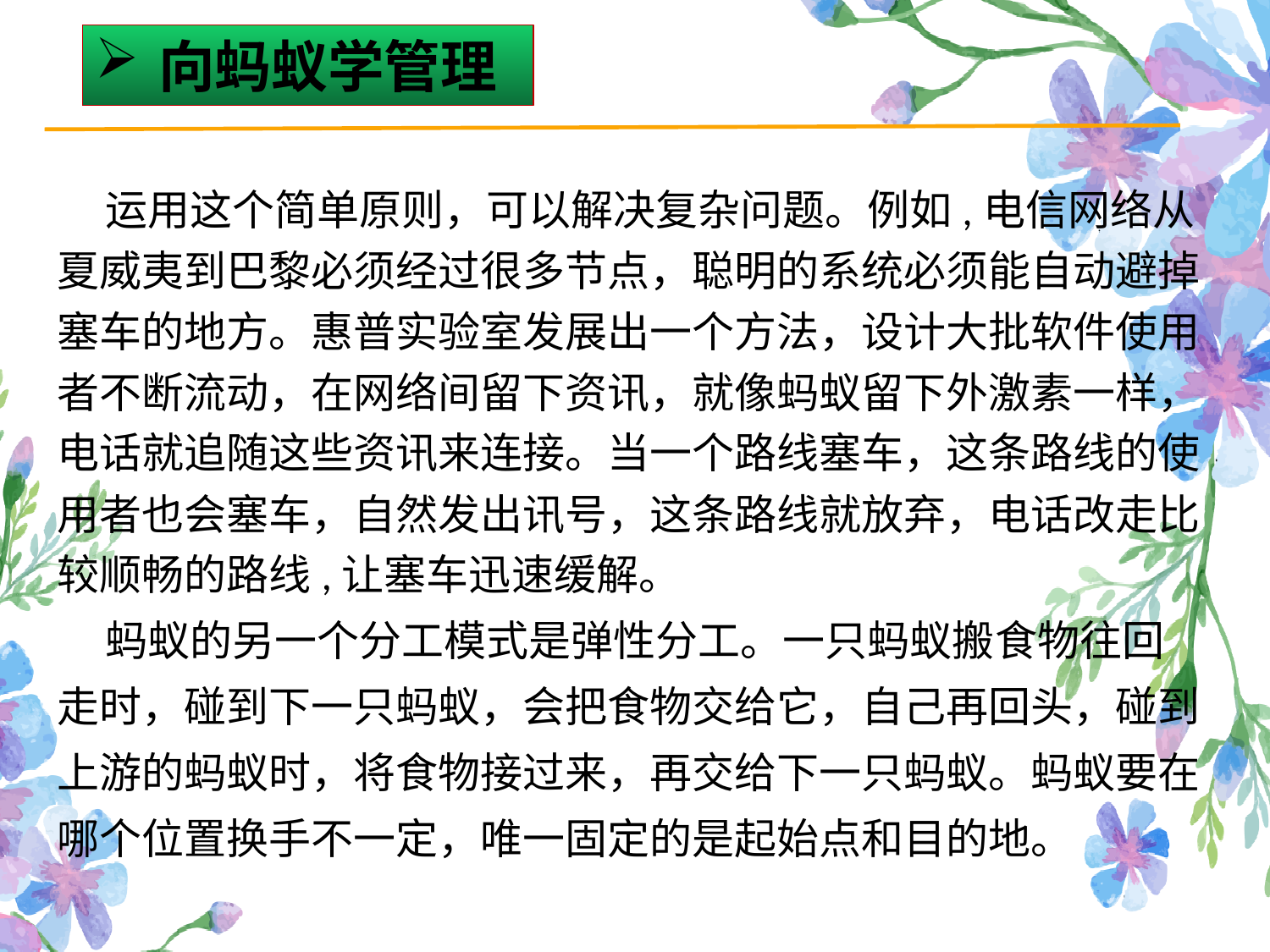

向蚂蚁学管理
向蚂蚁学管理
    运用这个简单原则，可以解决复杂问题。例如,电信网络从夏威夷到巴黎必须经过很多节点，聪明的系统必须能自动避掉塞车的地方。惠普实验室发展出一个方法，设计大批软件使用者不断流动，在网络间留下资讯，就像蚂蚁留下外激素一样，电话就追随这些资讯来连接。当一个路线塞车，这条路线的使用者也会塞车，自然发出讯号，这条路线就放弃，电话改走比较顺畅的路线,让塞车迅速缓解。
    蚂蚁的另一个分工模式是弹性分工。一只蚂蚁搬食物往回走时，碰到下一只蚂蚁，会把食物交给它，自己再回头，碰到上游的蚂蚁时，将食物接过来，再交给下一只蚂蚁。蚂蚁要在哪个位置换手不一定，唯一固定的是起始点和目的地。